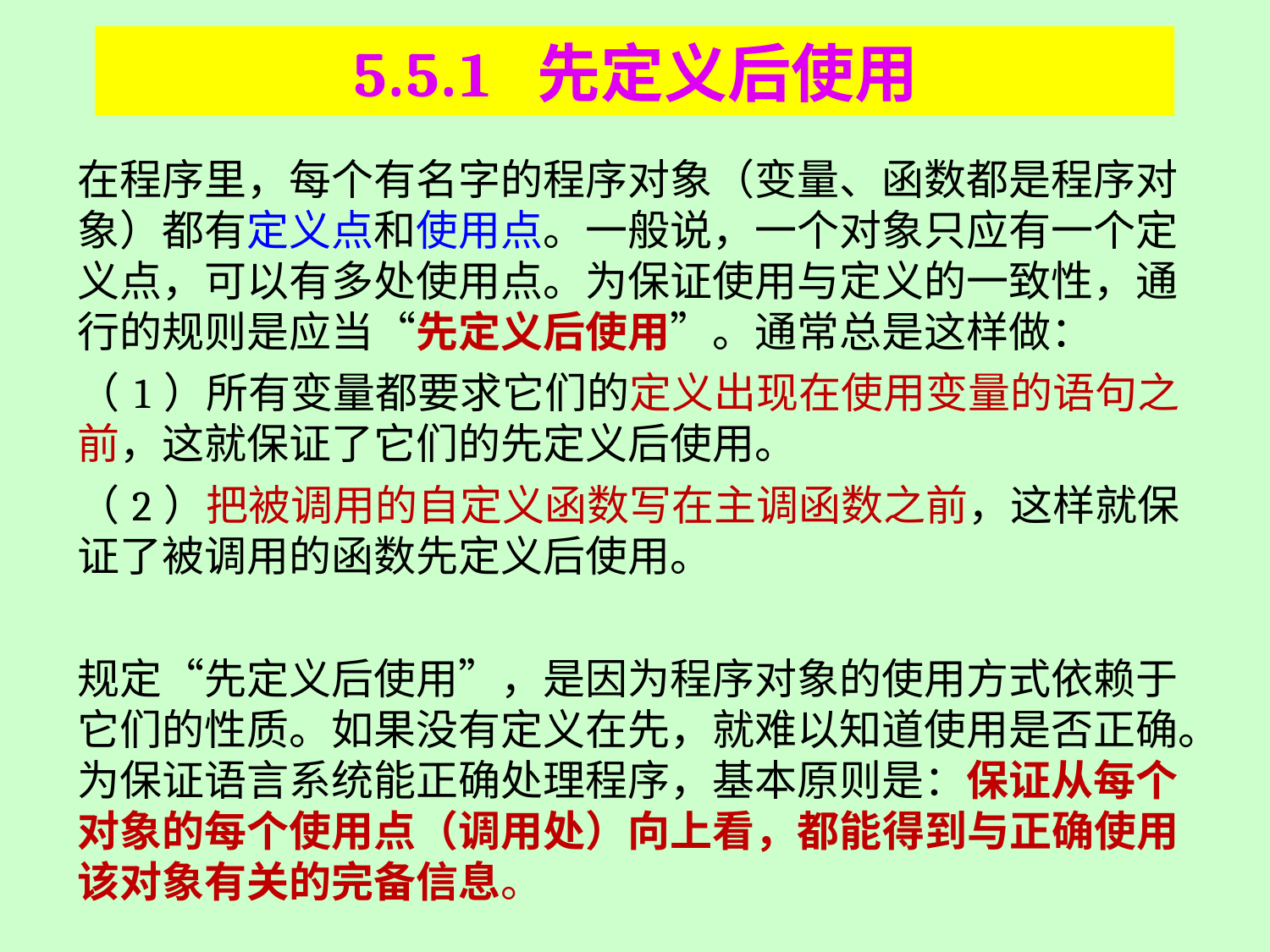

# 5.5.1  先定义后使用
在程序里，每个有名字的程序对象（变量、函数都是程序对象）都有定义点和使用点。一般说，一个对象只应有一个定义点，可以有多处使用点。为保证使用与定义的一致性，通行的规则是应当“先定义后使用”。通常总是这样做：
（1）所有变量都要求它们的定义出现在使用变量的语句之前，这就保证了它们的先定义后使用。
（2）把被调用的自定义函数写在主调函数之前，这样就保证了被调用的函数先定义后使用。

规定“先定义后使用”，是因为程序对象的使用方式依赖于它们的性质。如果没有定义在先，就难以知道使用是否正确。为保证语言系统能正确处理程序，基本原则是：保证从每个对象的每个使用点（调用处）向上看，都能得到与正确使用该对象有关的完备信息。
32